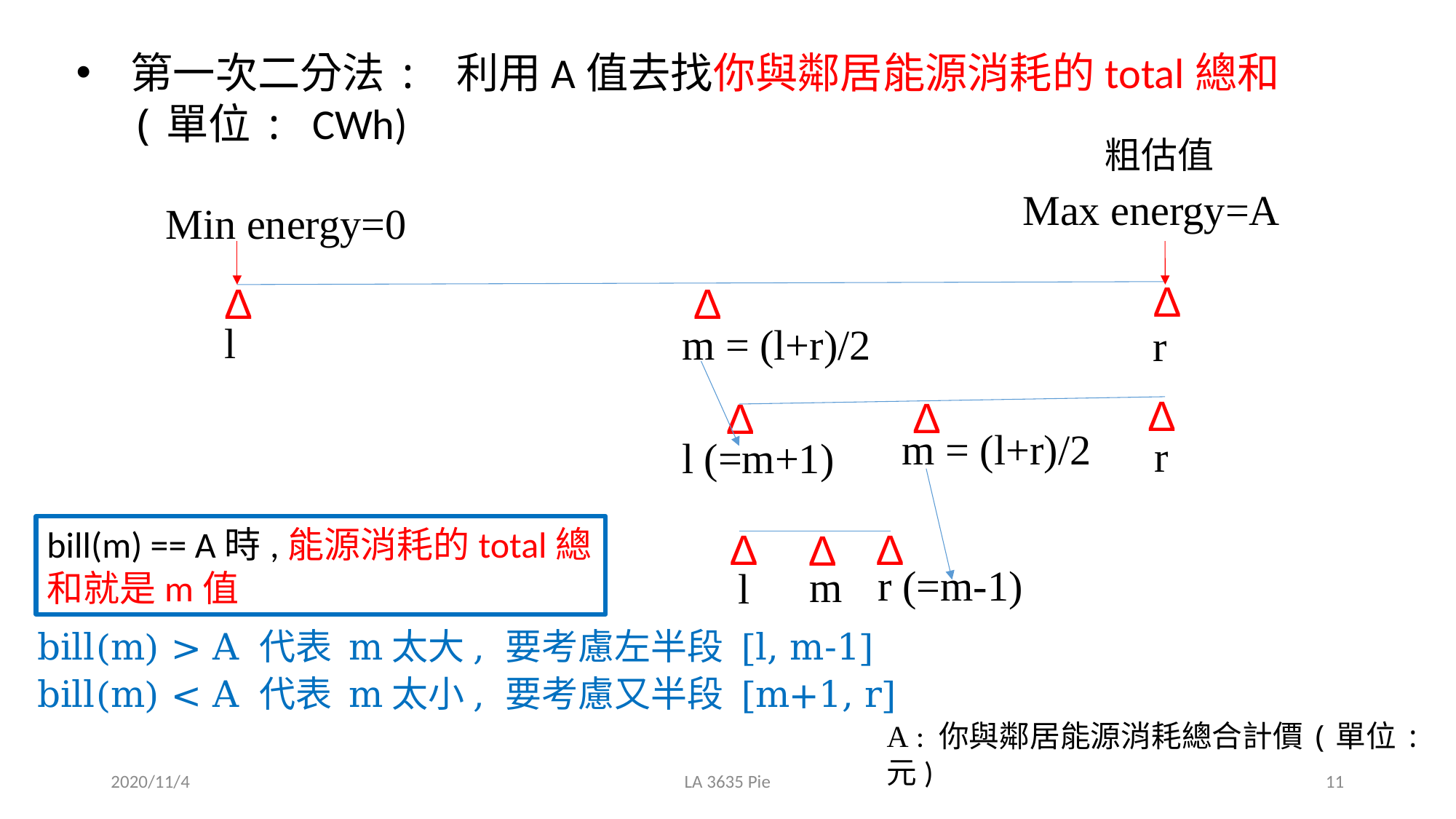

第一次二分法: 利用A值去找你與鄰居能源消耗的total總和(單位: CWh)
粗估值
Max energy=A
Min energy=0
Δ
Δ
Δ
l
m = (l+r)/2
r
Δ
Δ
Δ
m = (l+r)/2
r
l (=m+1)
bill(m) == A時,能源消耗的total總和就是m值
Δ
Δ
Δ
r (=m-1)
m
l
bill(m) > A 代表 m太大, 要考慮左半段 [l, m-1]
bill(m) < A 代表 m太小, 要考慮又半段 [m+1, r]
A : 你與鄰居能源消耗總合計價(單位:元)
2020/11/4
LA 3635 Pie
11